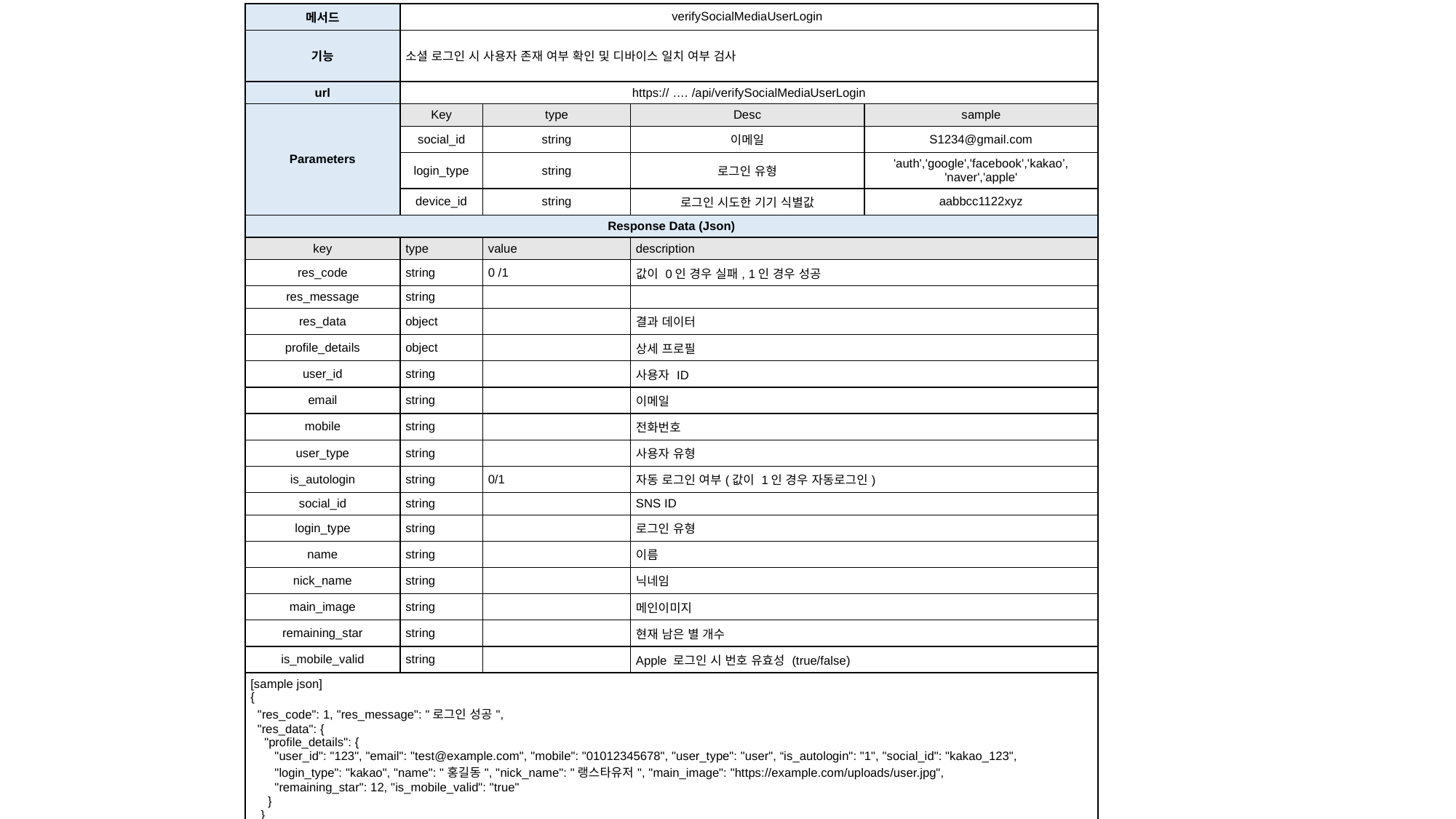

| 메서드 | verifySocialMediaUserLogin |  |  |  |
| --- | --- | --- | --- | --- |
| 기능 | 소셜 로그인 시 사용자 존재 여부 확인 및 디바이스 일치 여부 검사 |  |  |  |
| url | https:// …. /api/verifySocialMediaUserLogin |  |  |  |
| Parameters | Key | type | Desc | sample |
|  | social\_id | string | 이메일 | S1234@gmail.com |
|  | login\_type | string | 로그인 유형 | 'auth','google','facebook','kakao’, 'naver','apple' |
|  | device\_id | string | 로그인 시도한 기기 식별값 | aabbcc1122xyz |
| Response Data (Json) |  |  |  |  |
| key | type | value | description |  |
| res\_code | string | 0 /1 | 값이 0인 경우 실패, 1인 경우 성공 |  |
| res\_message | string |  |  |  |
| res\_data | object |  | 결과 데이터 |  |
| profile\_details | object |  | 상세 프로필 |  |
| user\_id | string |  | 사용자 ID |  |
| email | string |  | 이메일 |  |
| mobile | string |  | 전화번호 |  |
| user\_type | string |  | 사용자 유형 |  |
| is\_autologin | string | 0/1 | 자동 로그인 여부(값이 1인 경우 자동로그인) |  |
| social\_id | string |  | SNS ID |  |
| login\_type | string |  | 로그인 유형 |  |
| name | string |  | 이름 |  |
| nick\_name | string |  | 닉네임 |  |
| main\_image | string |  | 메인이미지 |  |
| remaining\_star | string |  | 현재 남은 별 개수 |  |
| is\_mobile\_valid | string |  | Apple 로그인 시 번호 유효성 (true/false) |  |
| [sample json] { "res\_code": 1, "res\_message": "로그인 성공", "res\_data": { "profile\_details": { "user\_id": "123", "email": "test@example.com", "mobile": "01012345678", "user\_type": "user", “is\_autologin": "1", "social\_id": "kakao\_123", "login\_type": "kakao", "name": "홍길동", "nick\_name": "랭스타유저", "main\_image": "https://example.com/uploads/user.jpg", "remaining\_star": 12, "is\_mobile\_valid": "true" } } } |  |  |  |  |